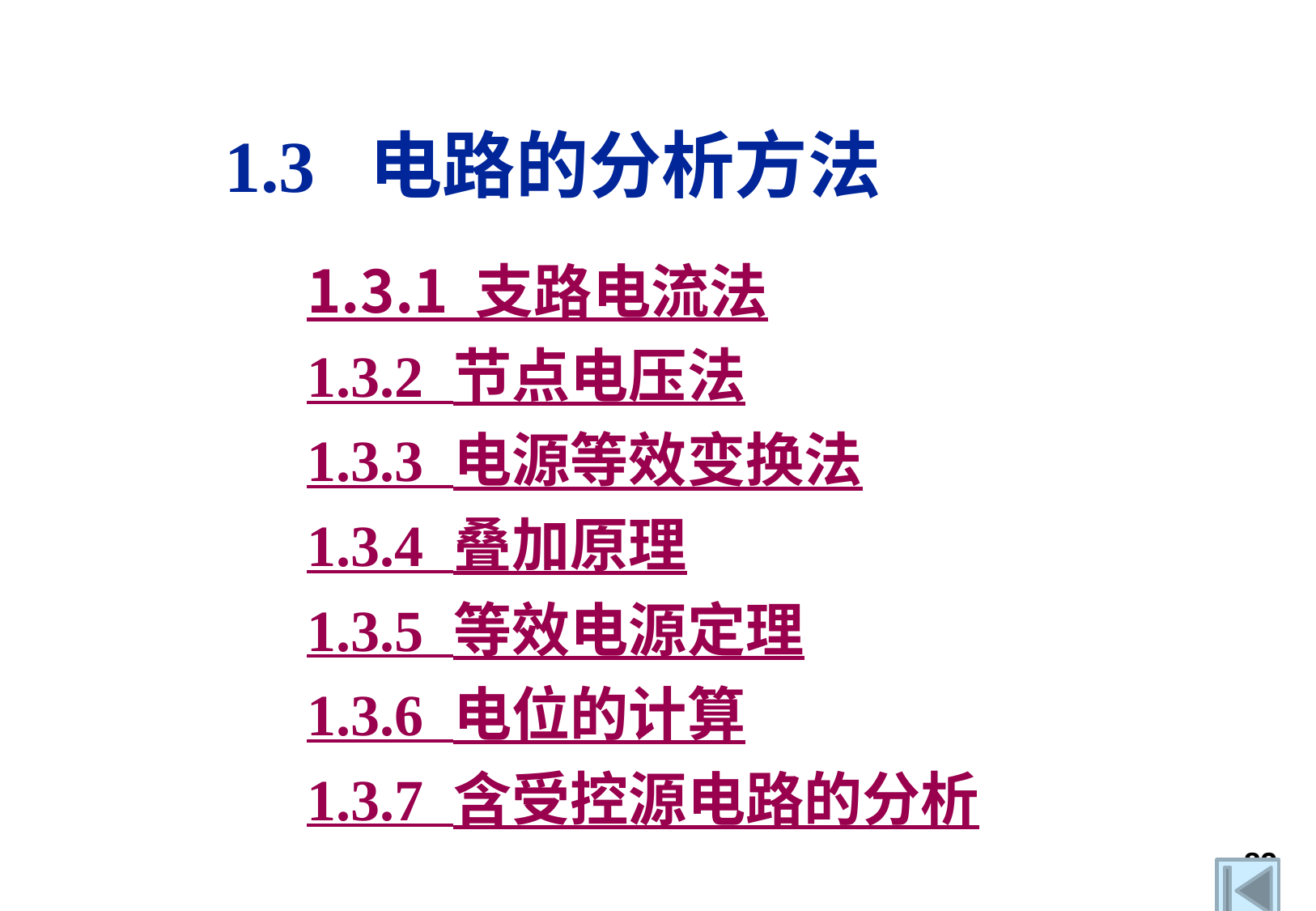

1.3  电路的分析方法
1.3.1  支路电流法
1.3.2  节点电压法
1.3.3  电源等效变换法
1.3.4  叠加原理
1.3.5  等效电源定理
1.3.6  电位的计算
1.3.7  含受控源电路的分析